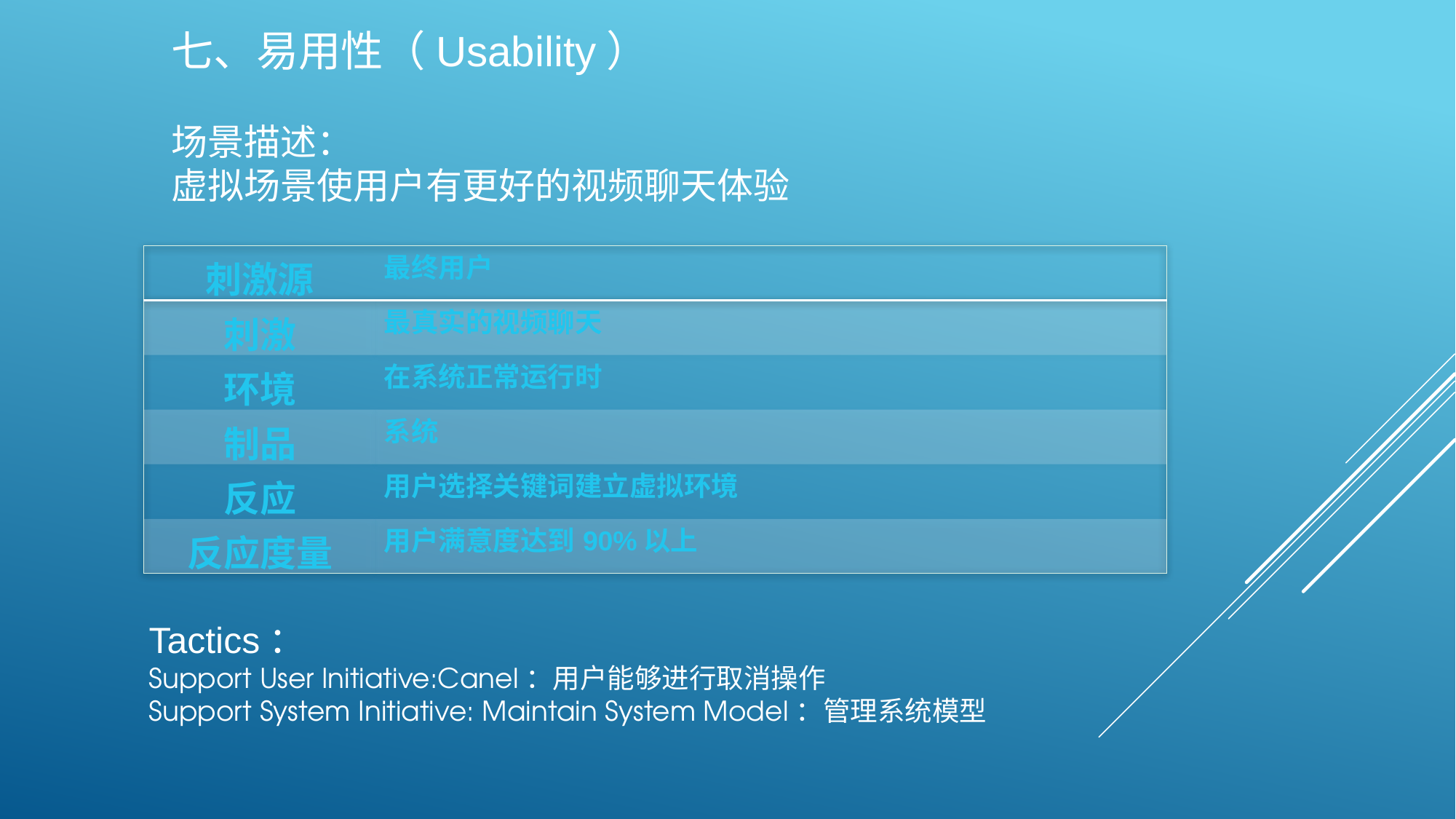

七、易用性（Usability）

场景描述：
虚拟场景使用户有更好的视频聊天体验
| 刺激源 | 最终用户 |
| --- | --- |
| 刺激 | 最真实的视频聊天 |
| 环境 | 在系统正常运行时 |
| 制品 | 系统 |
| 反应 | 用户选择关键词建立虚拟环境 |
| 反应度量 | 用户满意度达到90%以上 |
Tactics：
Support User Initiative:Canel：用户能够进行取消操作
Support System Initiative: Maintain System Model：管理系统模型